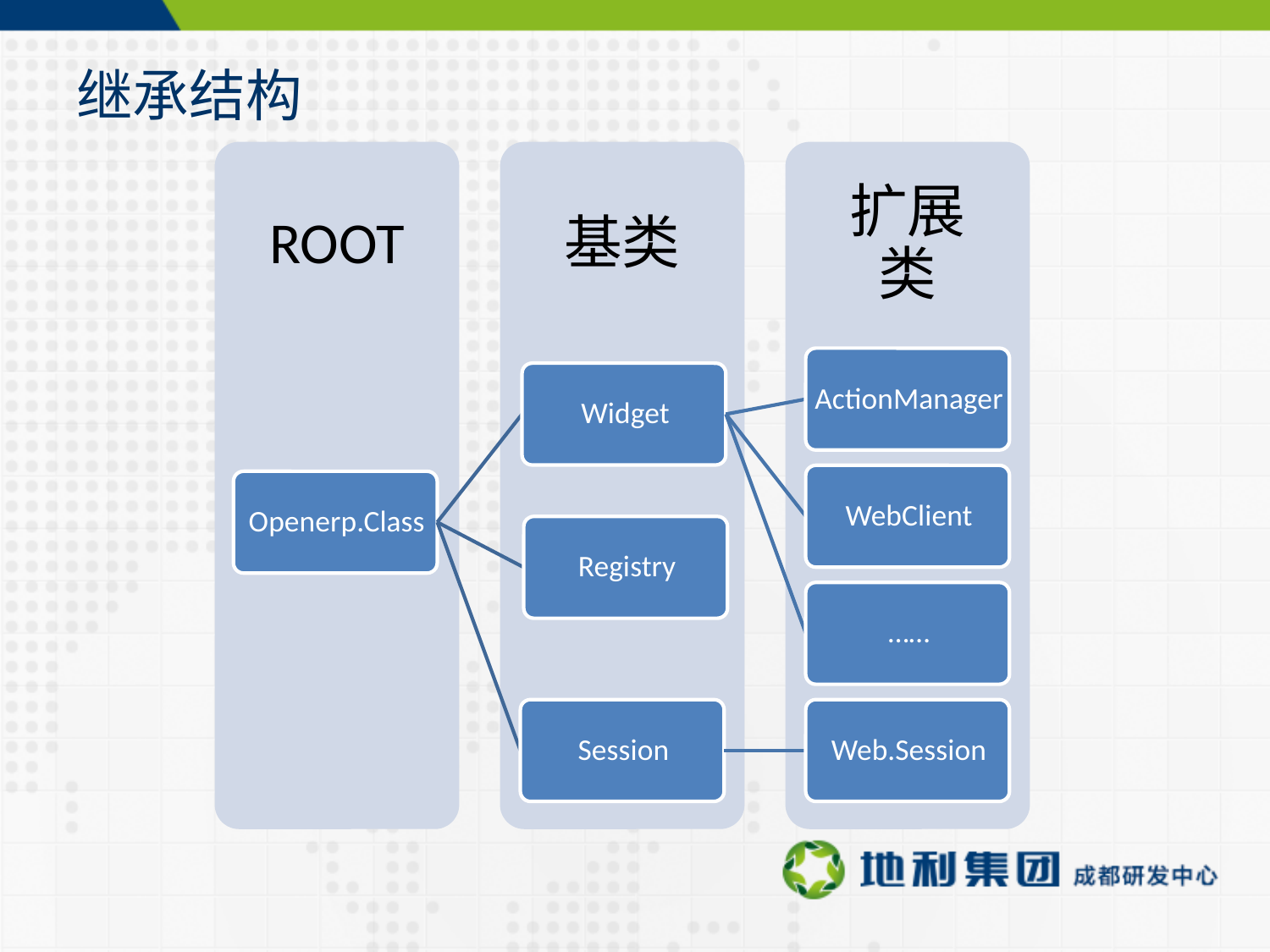

# 继承结构
扩展类
基类
ROOT
Openerp.Class

Widget

ActionManager

WebClient

……

Registry

Session

Web.Session